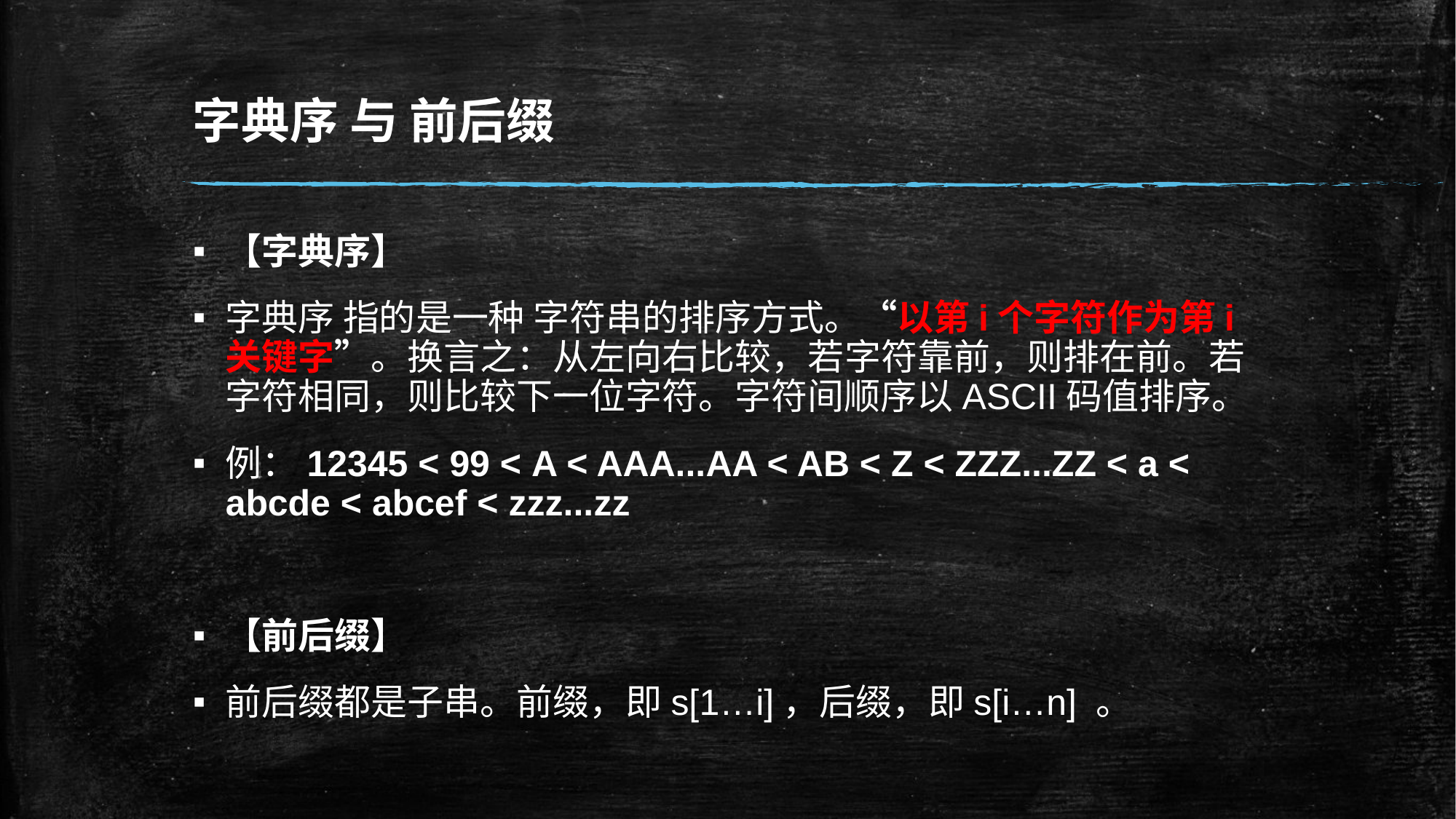

# 字典序 与 前后缀
【字典序】
字典序 指的是一种 字符串的排序方式。“以第i个字符作为第i关键字”。换言之：从左向右比较，若字符靠前，则排在前。若字符相同，则比较下一位字符。字符间顺序以ASCII码值排序。
例：12345 < 99 < A < AAA...AA < AB < Z < ZZZ...ZZ < a < abcde < abcef < zzz...zz

【前后缀】
前后缀都是子串。前缀，即s[1…i]，后缀，即s[i…n] 。